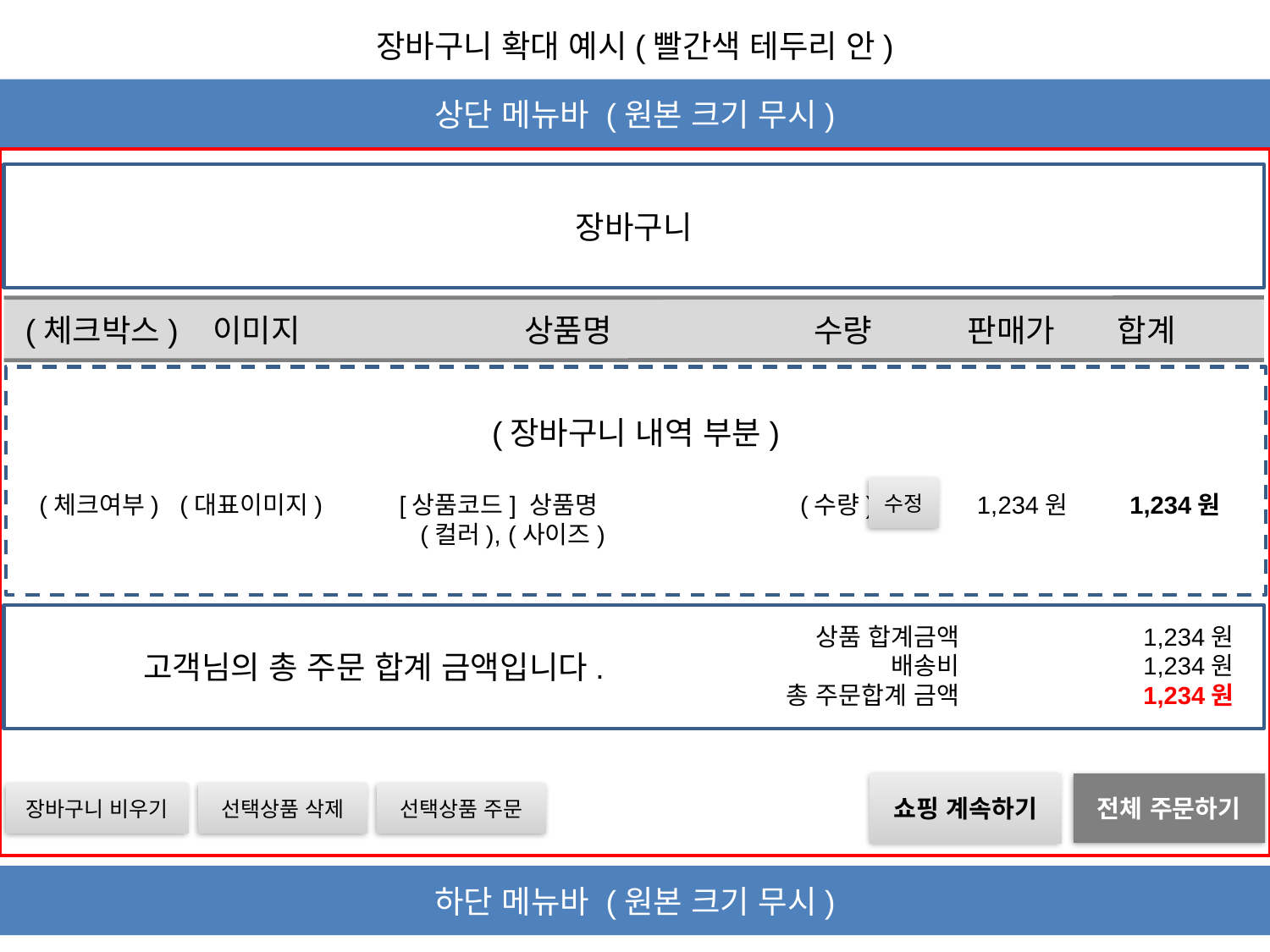

장바구니 확대 예시(빨간색 테두리 안)
상단 메뉴바 (원본 크기 무시)

장바구니
 (체크박스)   이미지		상품명		    수량	       판매가       합계
(장바구니 내역 부분)

   (체크여부)   (대표이미지)	[상품코드] 상품명		  (수량)	          1,234원        1,234원
			   (컬러), (사이즈)
수정
	고객님의 총 주문 합계 금액입니다.
상품 합계금액
배송비
총 주문합계 금액
1,234원
1,234원
1,234원
쇼핑 계속하기
전체 주문하기
장바구니 비우기
선택상품 삭제
선택상품 주문
하단 메뉴바 (원본 크기 무시)